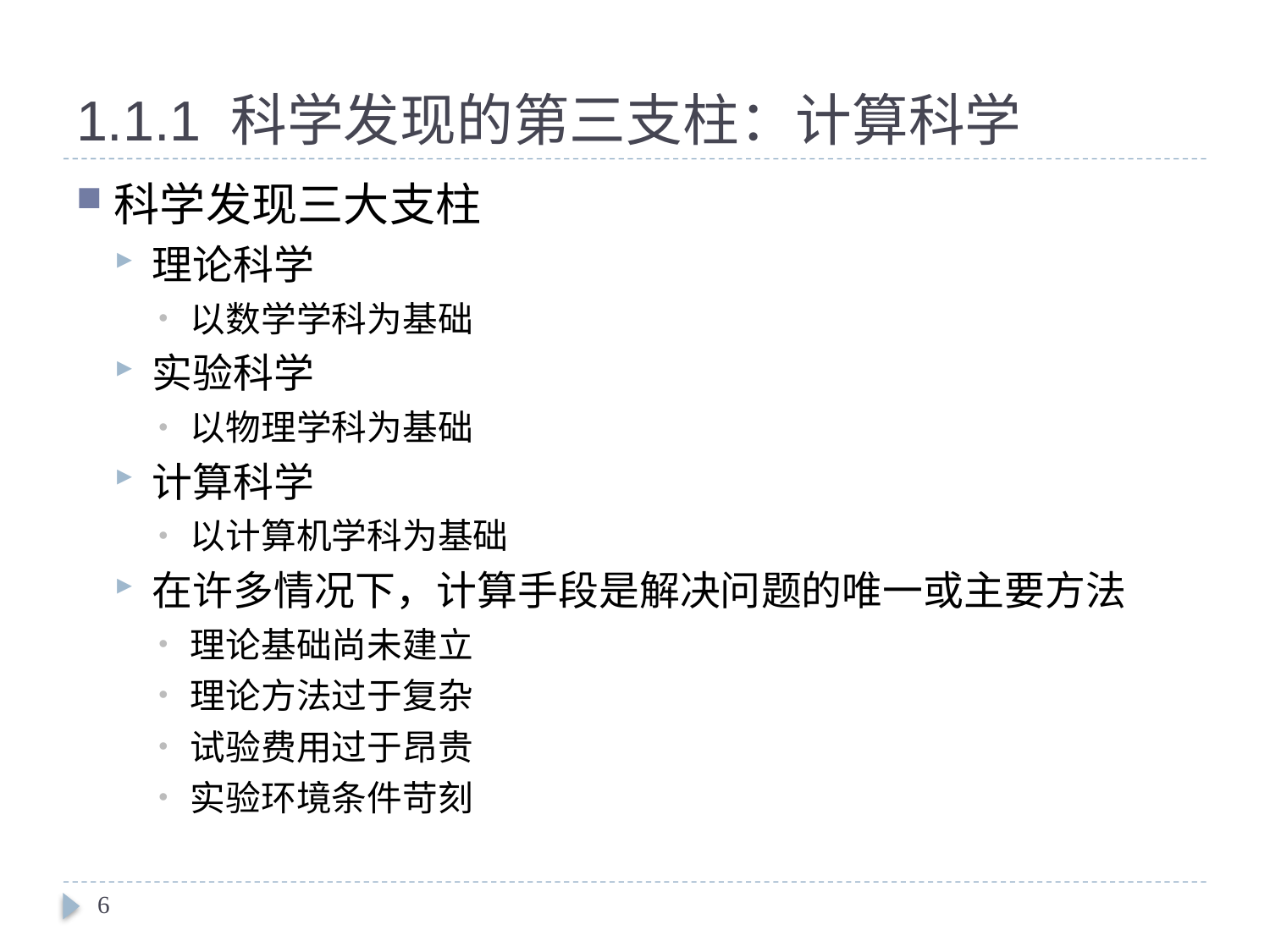

# 1.1.1 科学发现的第三支柱：计算科学
科学发现三大支柱
理论科学
以数学学科为基础
实验科学
以物理学科为基础
计算科学
以计算机学科为基础
在许多情况下，计算手段是解决问题的唯一或主要方法
理论基础尚未建立
理论方法过于复杂
试验费用过于昂贵
实验环境条件苛刻
6